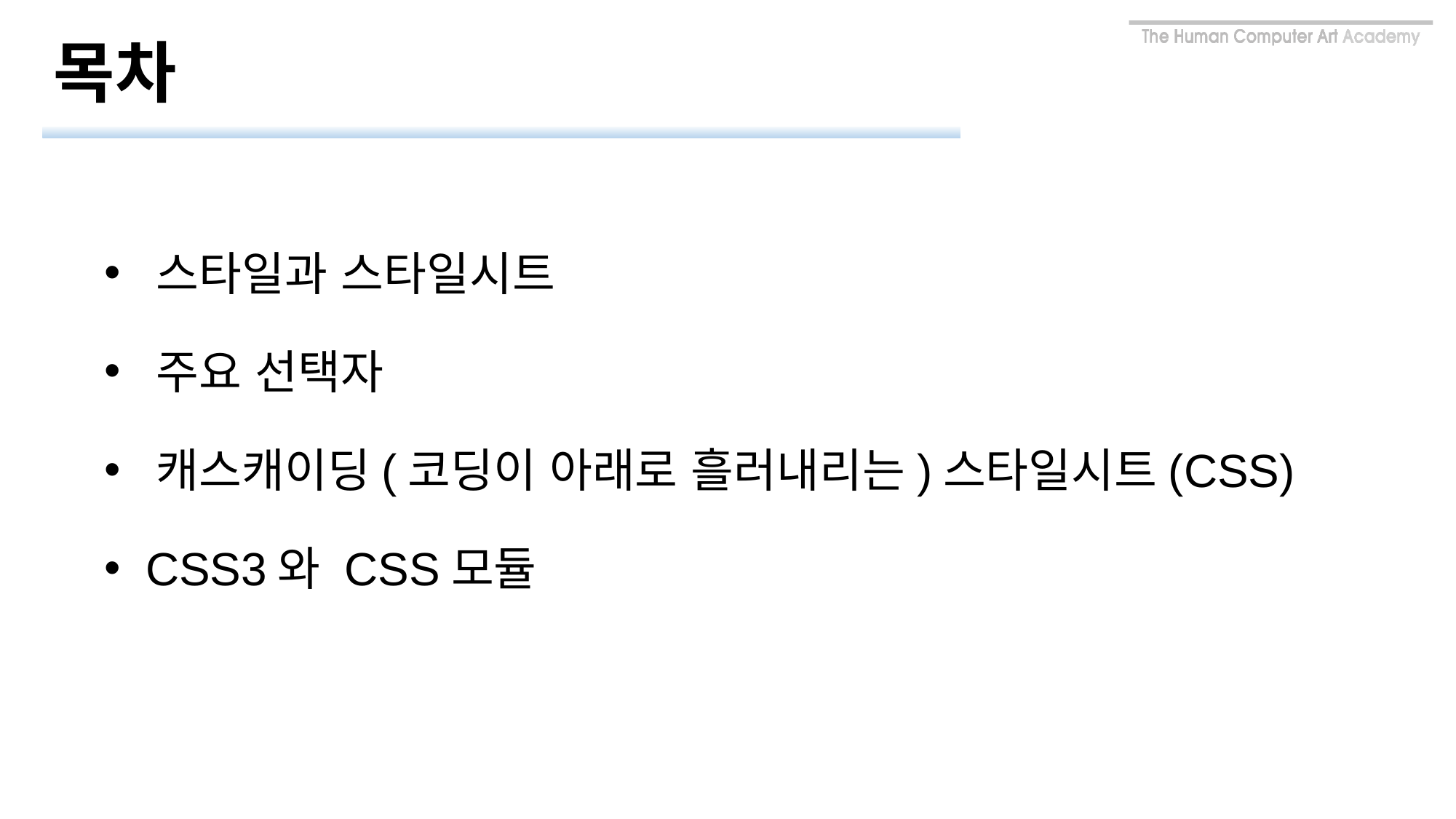

# 목차
 스타일과 스타일시트
 주요 선택자
 캐스캐이딩(코딩이 아래로 흘러내리는)스타일시트(CSS)
 CSS3와 CSS모듈